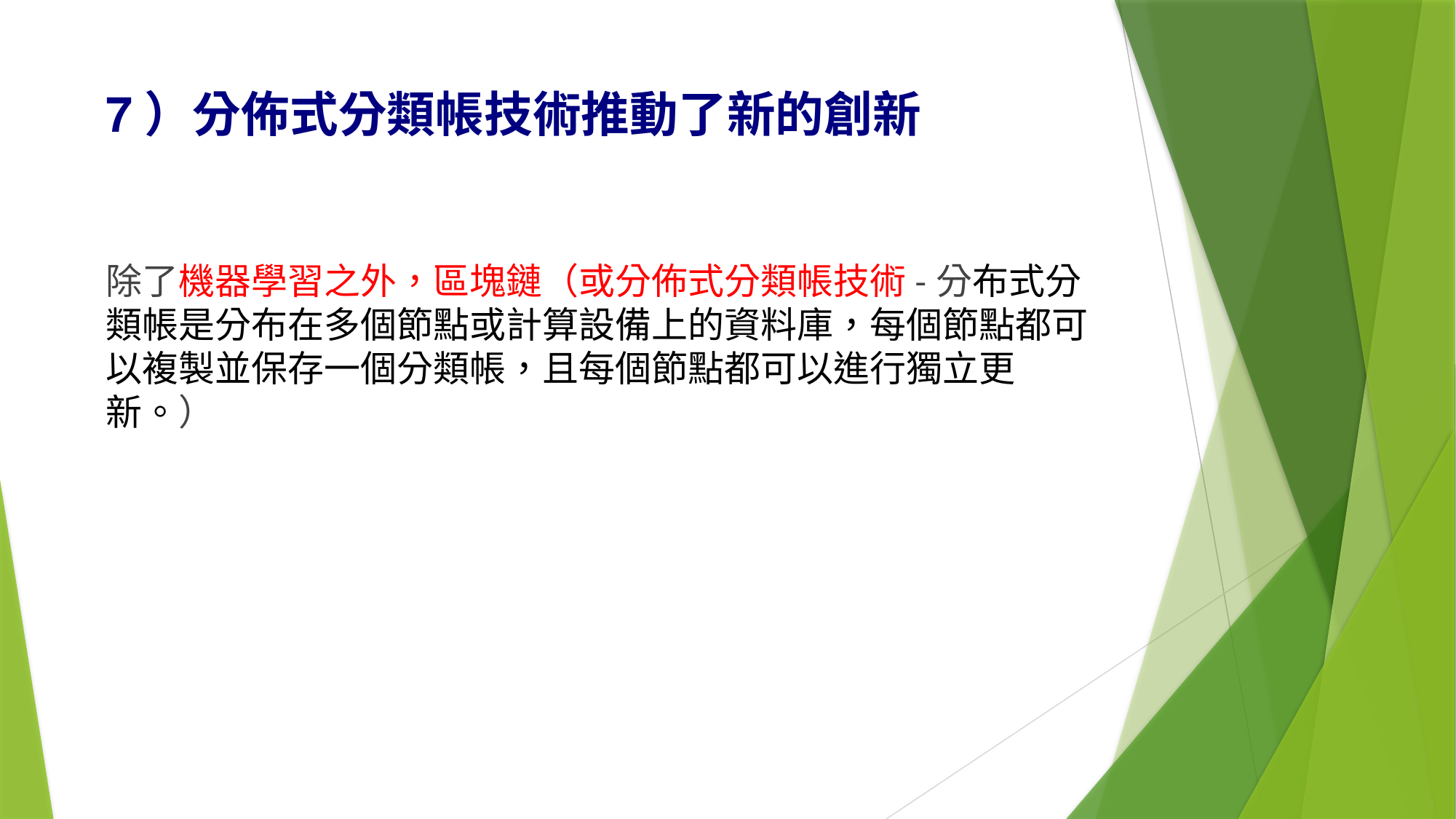

7）分佈式分類帳技術推動了新的創新

除了機器學習之外，區塊鏈（或分佈式分類帳技術-分布式分類帳是分布在多個節點或計算設備上的資料庫，每個節點都可以複製並保存一個分類帳，且每個節點都可以進行獨立更新。）